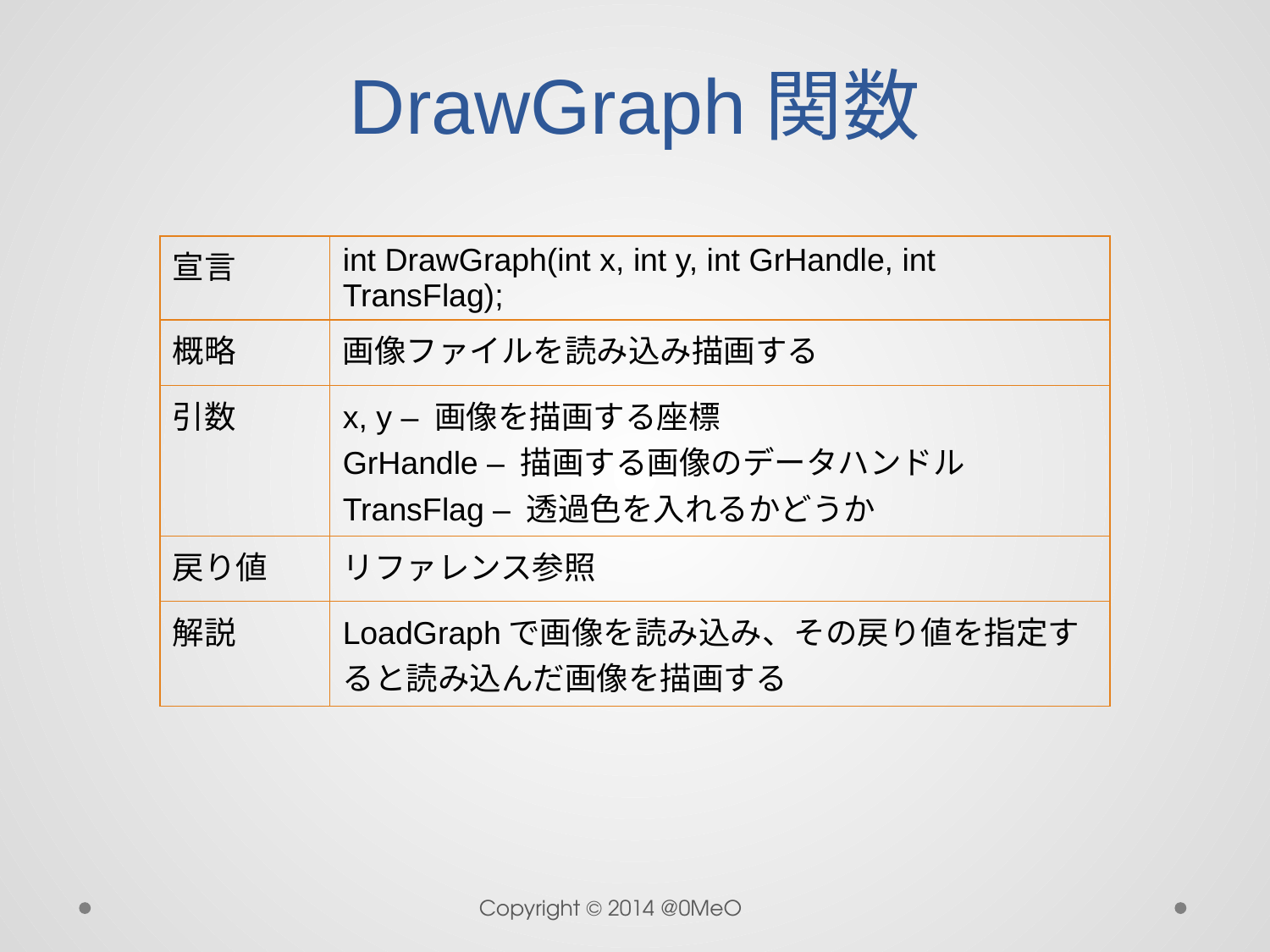

# DrawGraph関数
| 宣言 | int DrawGraph(int x, int y, int GrHandle, int TransFlag); |
| --- | --- |
| 概略 | 画像ファイルを読み込み描画する |
| 引数 | x, y – 画像を描画する座標 GrHandle – 描画する画像のデータハンドル TransFlag – 透過色を入れるかどうか |
| 戻り値 | リファレンス参照 |
| 解説 | LoadGraphで画像を読み込み、その戻り値を指定すると読み込んだ画像を描画する |